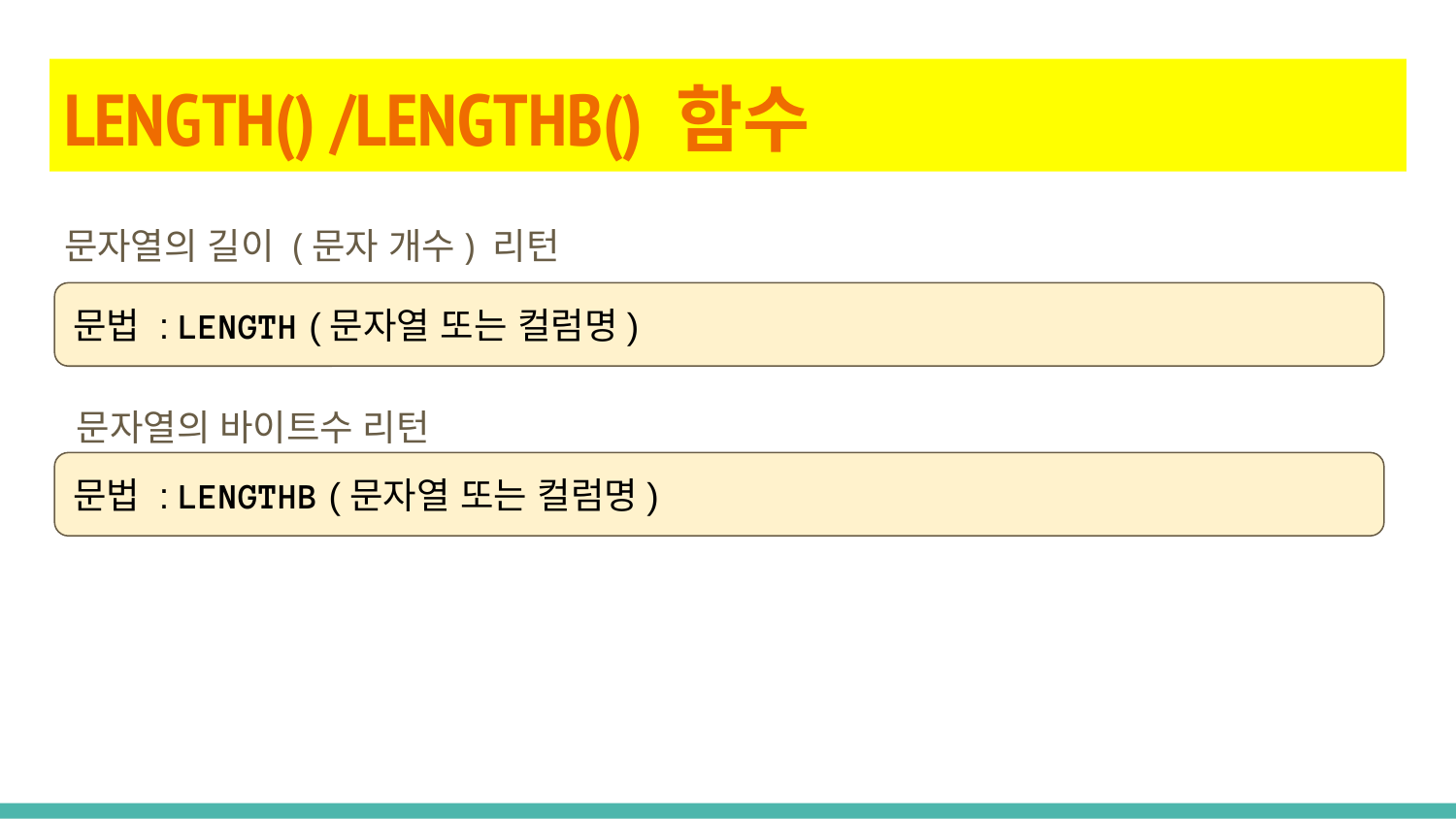

# LENGTH() /LENGTHB() 함수
문자열의 길이 (문자 개수) 리턴
문법 : LENGTH (문자열 또는 컬럼명)
문자열의 바이트수 리턴
문법 : LENGTHB (문자열 또는 컬럼명)